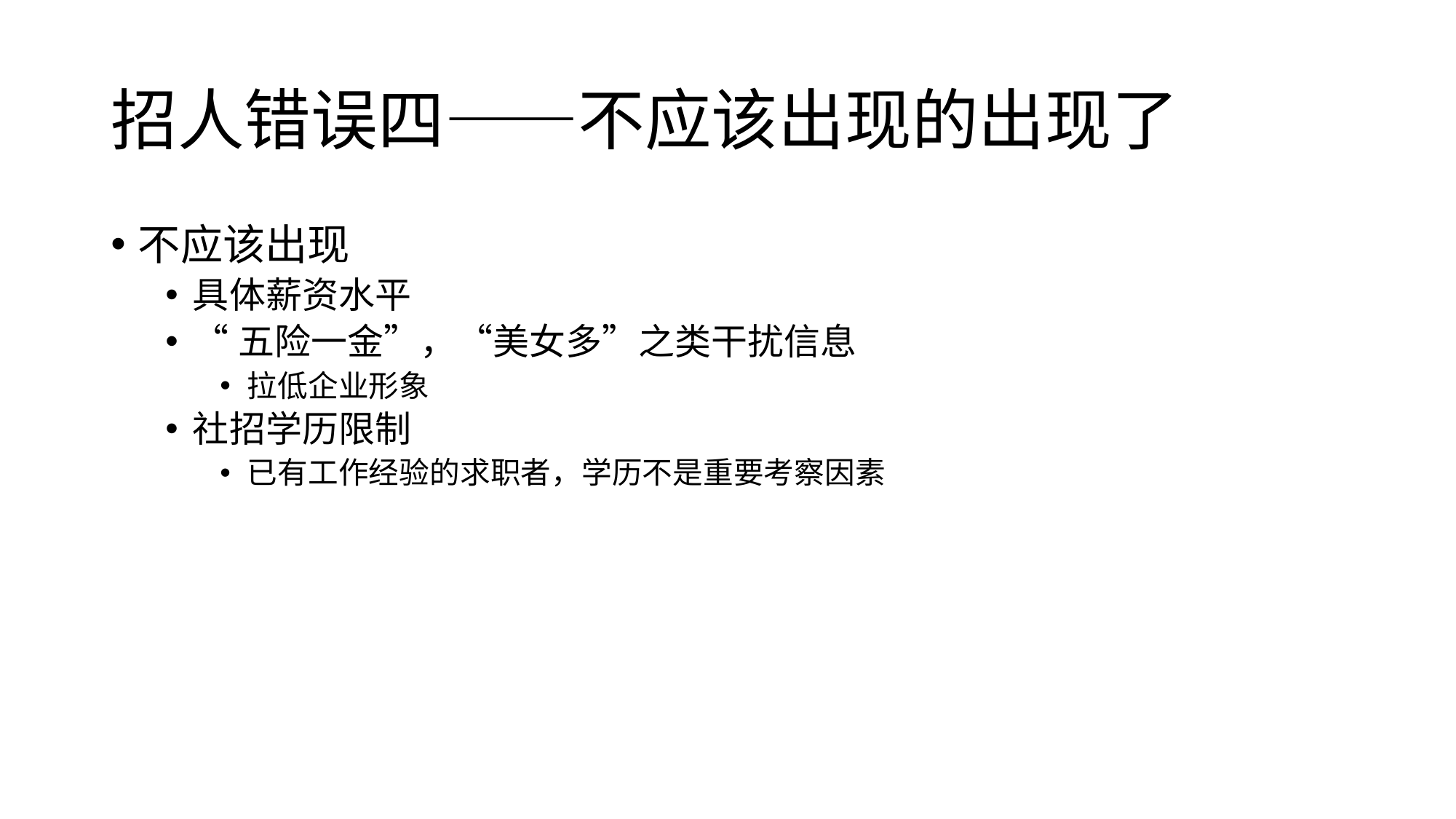

# 招人错误四——不应该出现的出现了
不应该出现
具体薪资水平
“五险一金”，“美女多”之类干扰信息
拉低企业形象
社招学历限制
已有工作经验的求职者，学历不是重要考察因素